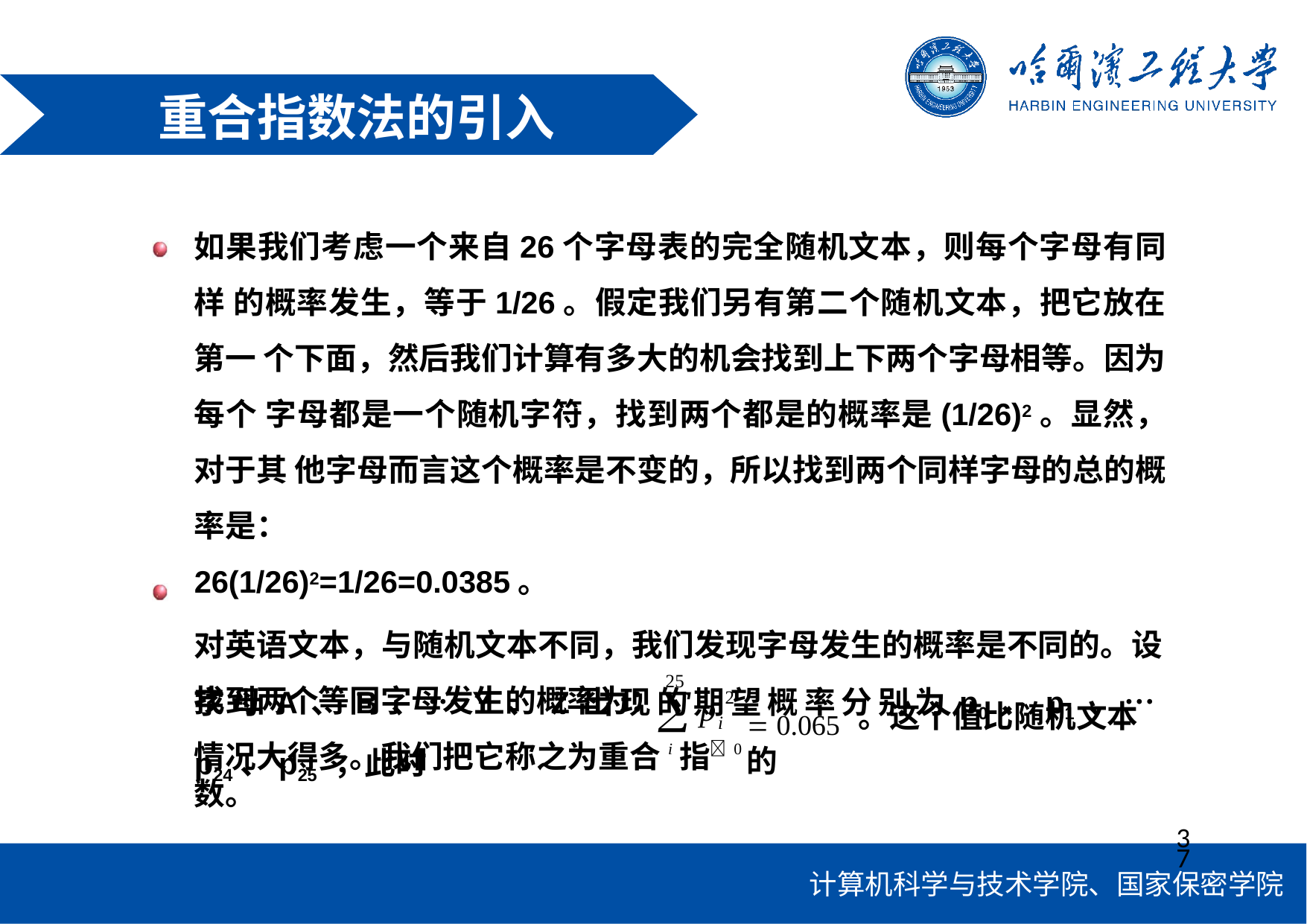

# 重合指数法的引入
如果我们考虑一个来自26个字母表的完全随机文本，则每个字母有同样 的概率发生，等于1/26。假定我们另有第二个随机文本，把它放在第一 个下面，然后我们计算有多大的机会找到上下两个字母相等。因为每个 字母都是一个随机字符，找到两个都是的概率是(1/26)2。显然，对于其 他字母而言这个概率是不变的，所以找到两个同样字母的总的概率是：
26(1/26)2=1/26=0.0385。
对英语文本，与随机文本不同，我们发现字母发生的概率是不同的。设 字母A、B、…Y、Z出现的期望概率分别为p0、p1、…p24、p25 ，此时

25
= 0.065 。这个值比随机文本的
∑	i
找到两个等同字母发生的概率为：
2
p
情况大得多。我们把它称之为重合i指=0 数。
37